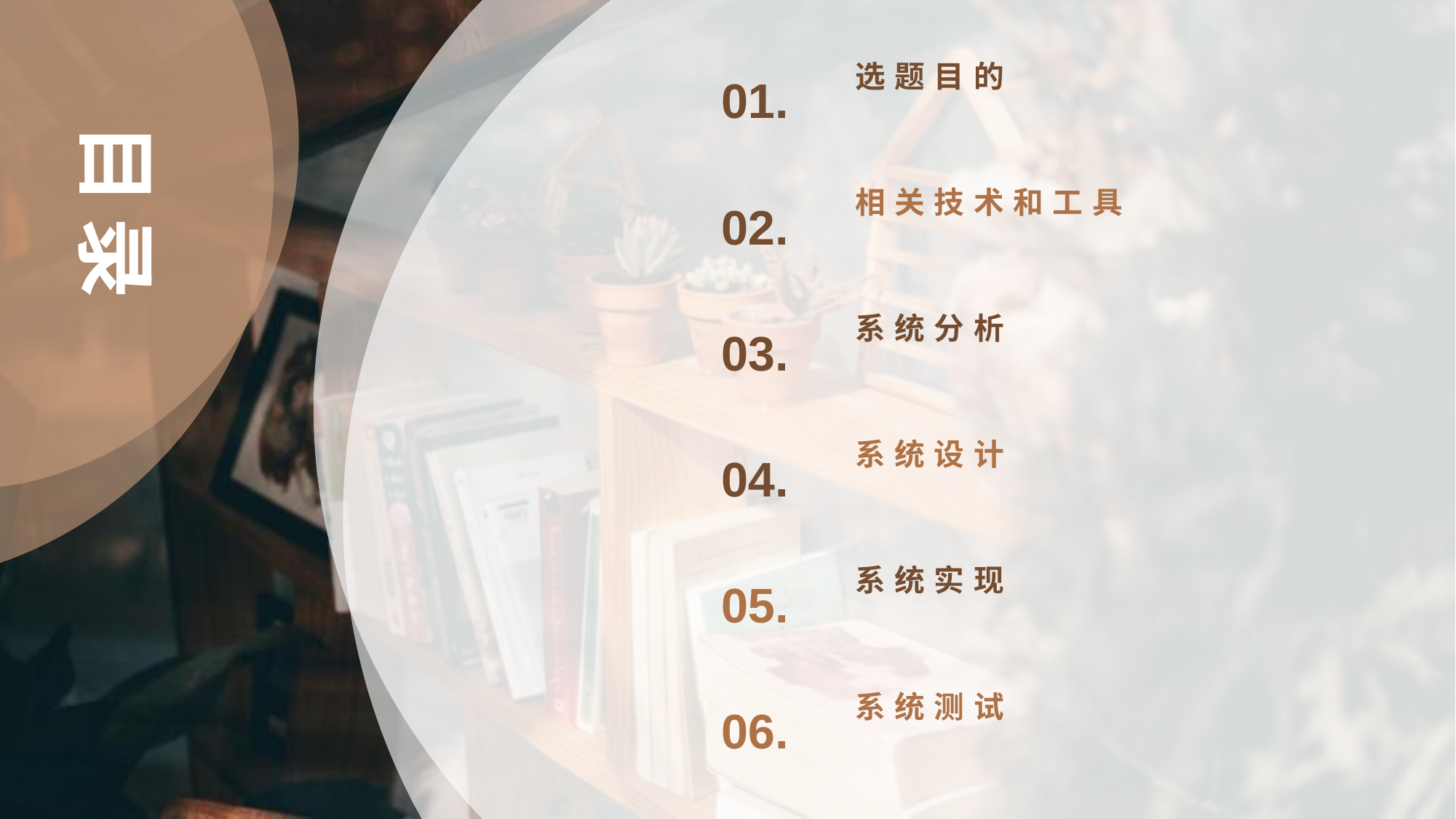

选题目的
01.
目录
相关技术和工具
02.
系统分析
03.
系统设计
04.
系统实现
05.
系统测试
06.